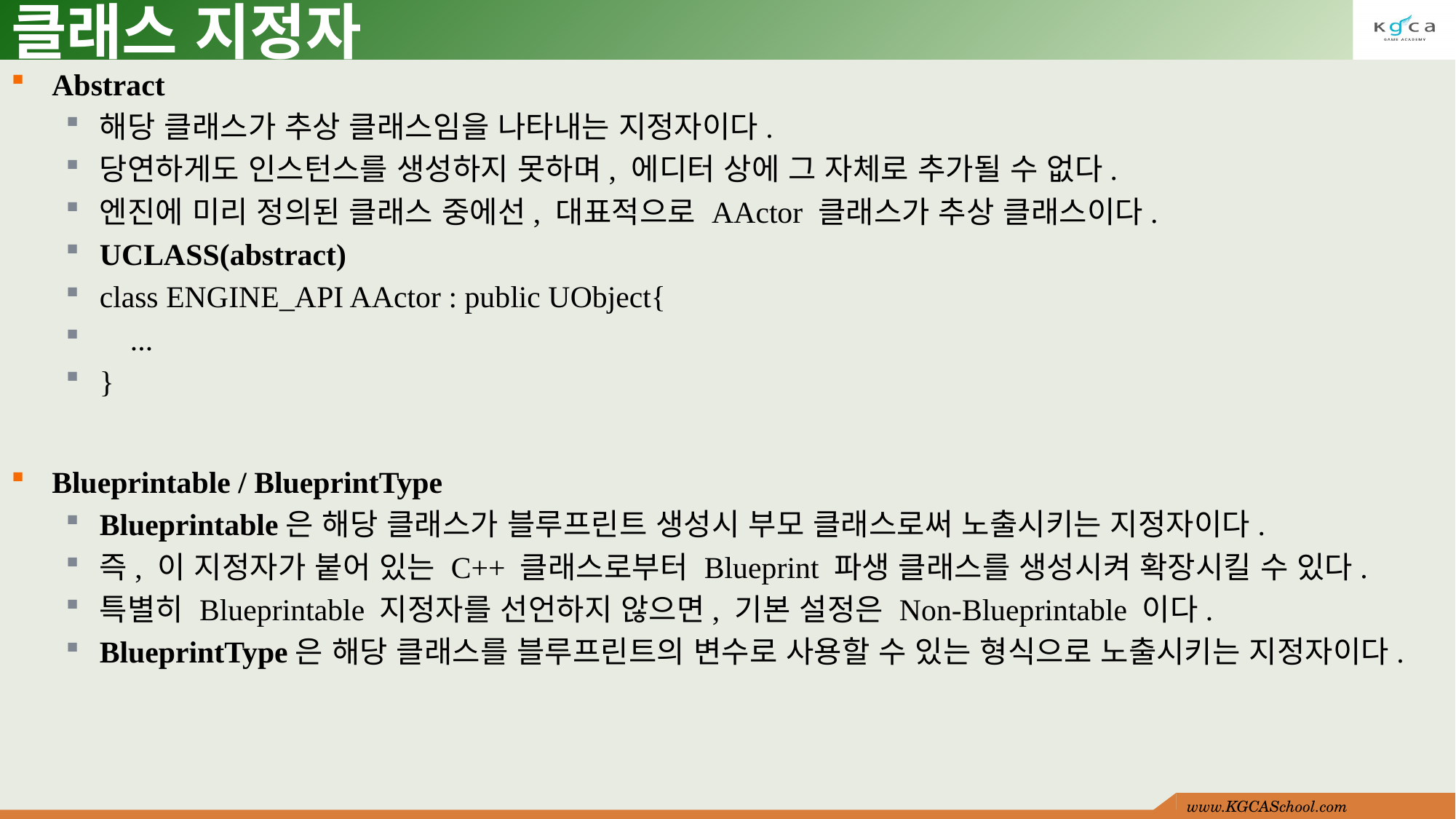

# 클래스 지정자
Abstract
해당 클래스가 추상 클래스임을 나타내는 지정자이다.
당연하게도 인스턴스를 생성하지 못하며, 에디터 상에 그 자체로 추가될 수 없다.
엔진에 미리 정의된 클래스 중에선, 대표적으로 AActor 클래스가 추상 클래스이다.
UCLASS(abstract)
class ENGINE_API AActor : public UObject{
    ...
}

Blueprintable / BlueprintType
Blueprintable은 해당 클래스가 블루프린트 생성시 부모 클래스로써 노출시키는 지정자이다.
즉, 이 지정자가 붙어 있는 C++ 클래스로부터 Blueprint 파생 클래스를 생성시켜 확장시킬 수 있다.
특별히 Blueprintable 지정자를 선언하지 않으면, 기본 설정은 Non-Blueprintable 이다.
BlueprintType은 해당 클래스를 블루프린트의 변수로 사용할 수 있는 형식으로 노출시키는 지정자이다.